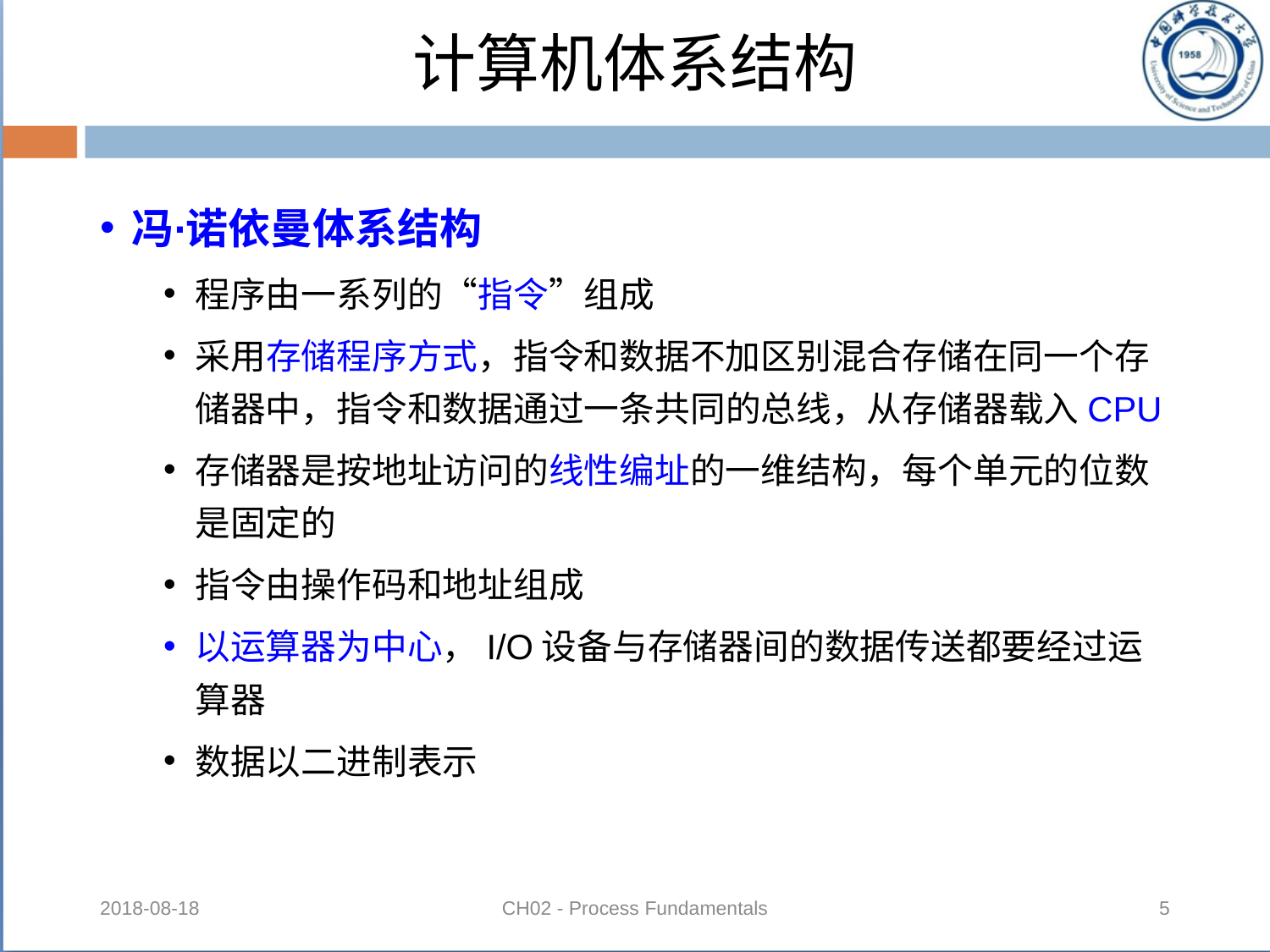

# 计算机体系结构
冯∙诺依曼体系结构
程序由一系列的“指令”组成
采用存储程序方式，指令和数据不加区别混合存储在同一个存储器中，指令和数据通过一条共同的总线，从存储器载入CPU
存储器是按地址访问的线性编址的一维结构，每个单元的位数是固定的
指令由操作码和地址组成
以运算器为中心，I/O设备与存储器间的数据传送都要经过运算器
数据以二进制表示
2018-08-18
CH02 - Process Fundamentals
5